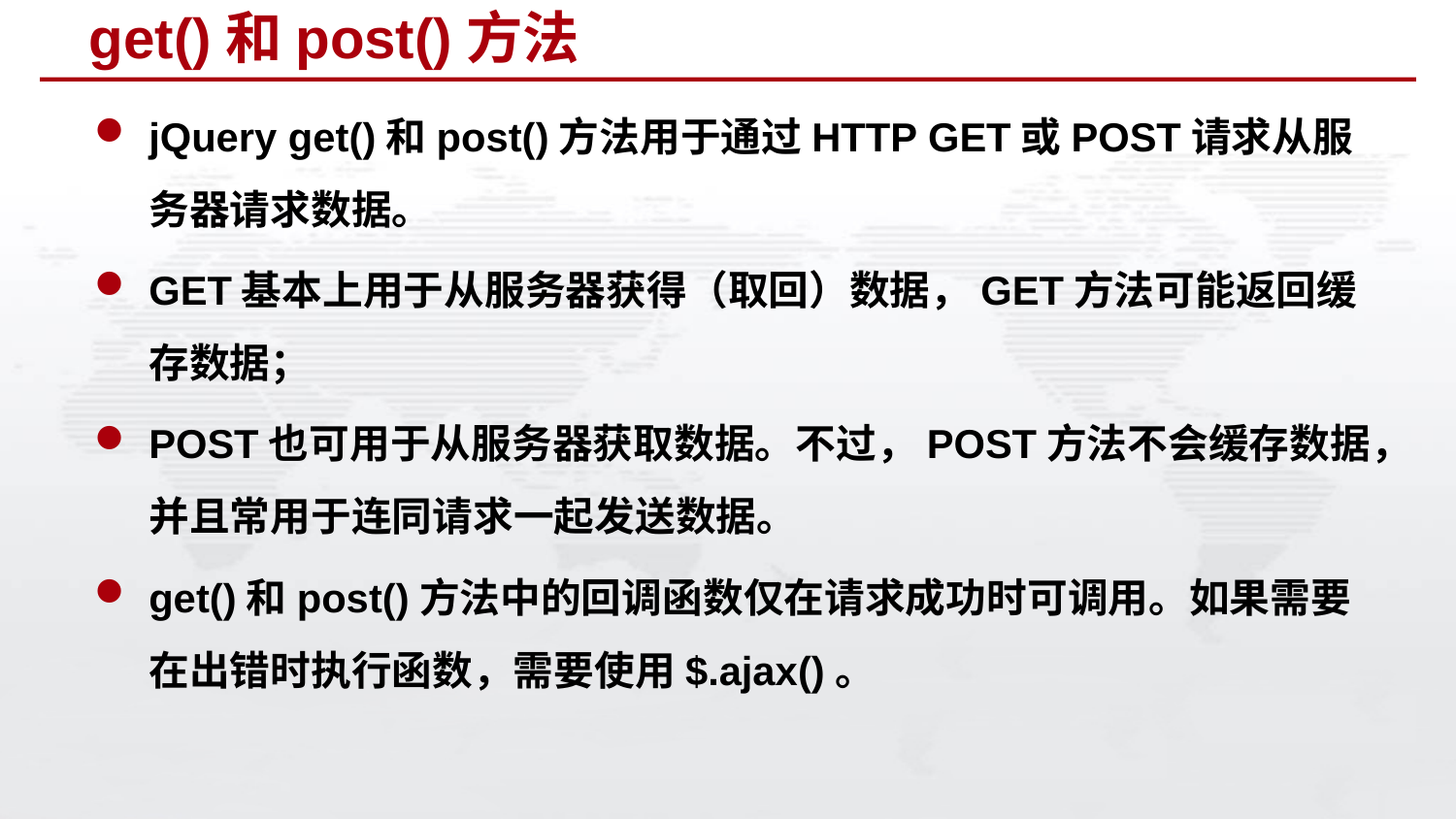

# get()和post()方法
jQuery get()和post()方法用于通过HTTP GET或POST请求从服务器请求数据。
GET基本上用于从服务器获得（取回）数据，GET方法可能返回缓存数据；
POST也可用于从服务器获取数据。不过，POST方法不会缓存数据，并且常用于连同请求一起发送数据。
get()和post()方法中的回调函数仅在请求成功时可调用。如果需要在出错时执行函数，需要使用$.ajax()。